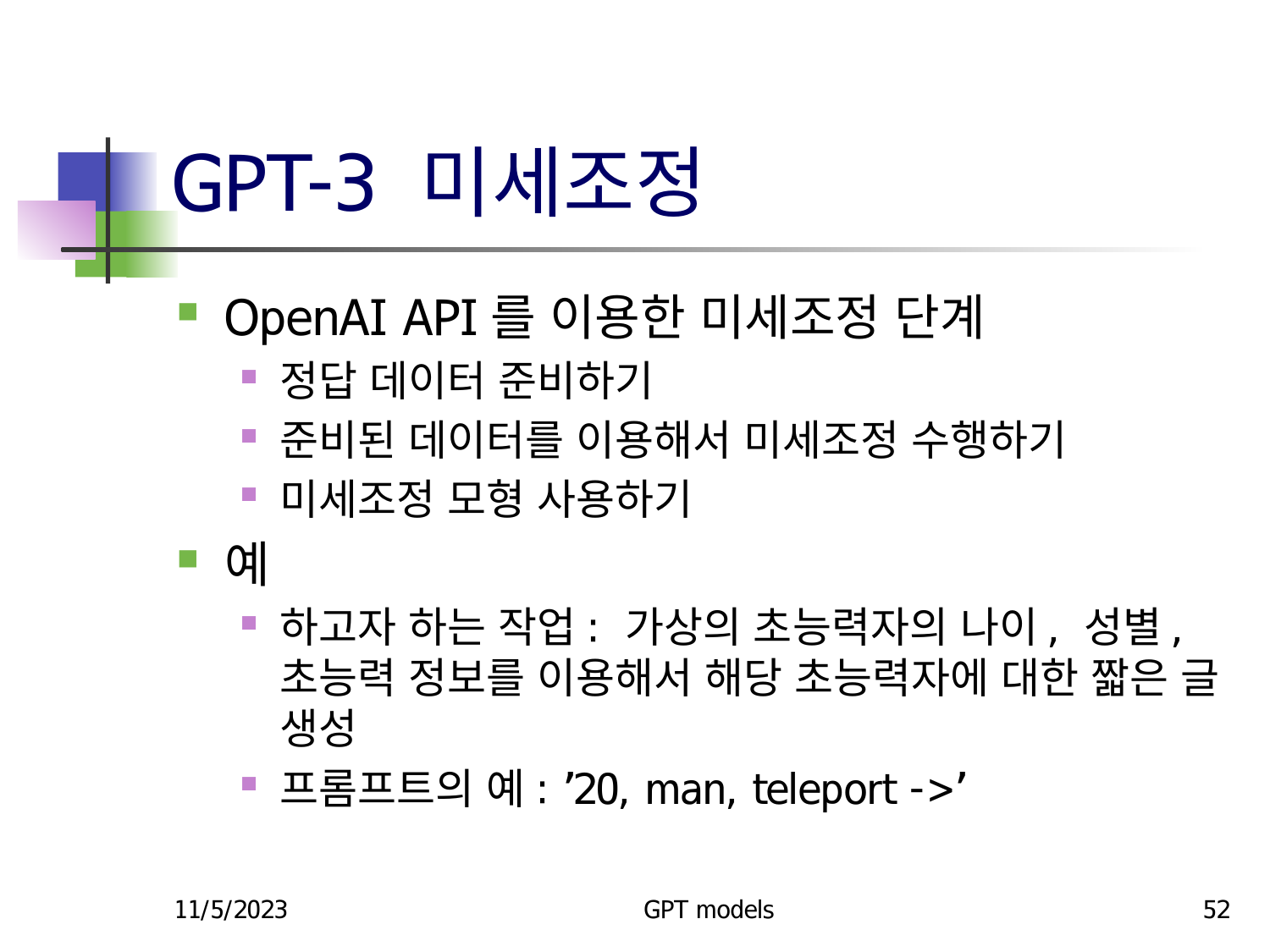

# GPT-3 미세조정
OpenAI API를 이용한 미세조정 단계
정답 데이터 준비하기
준비된 데이터를 이용해서 미세조정 수행하기
미세조정 모형 사용하기
예
하고자 하는 작업: 가상의 초능력자의 나이, 성별, 초능력 정보를 이용해서 해당 초능력자에 대한 짧은 글 생성
프롬프트의 예: ’20, man, teleport ->’
11/5/2023
GPT models
52